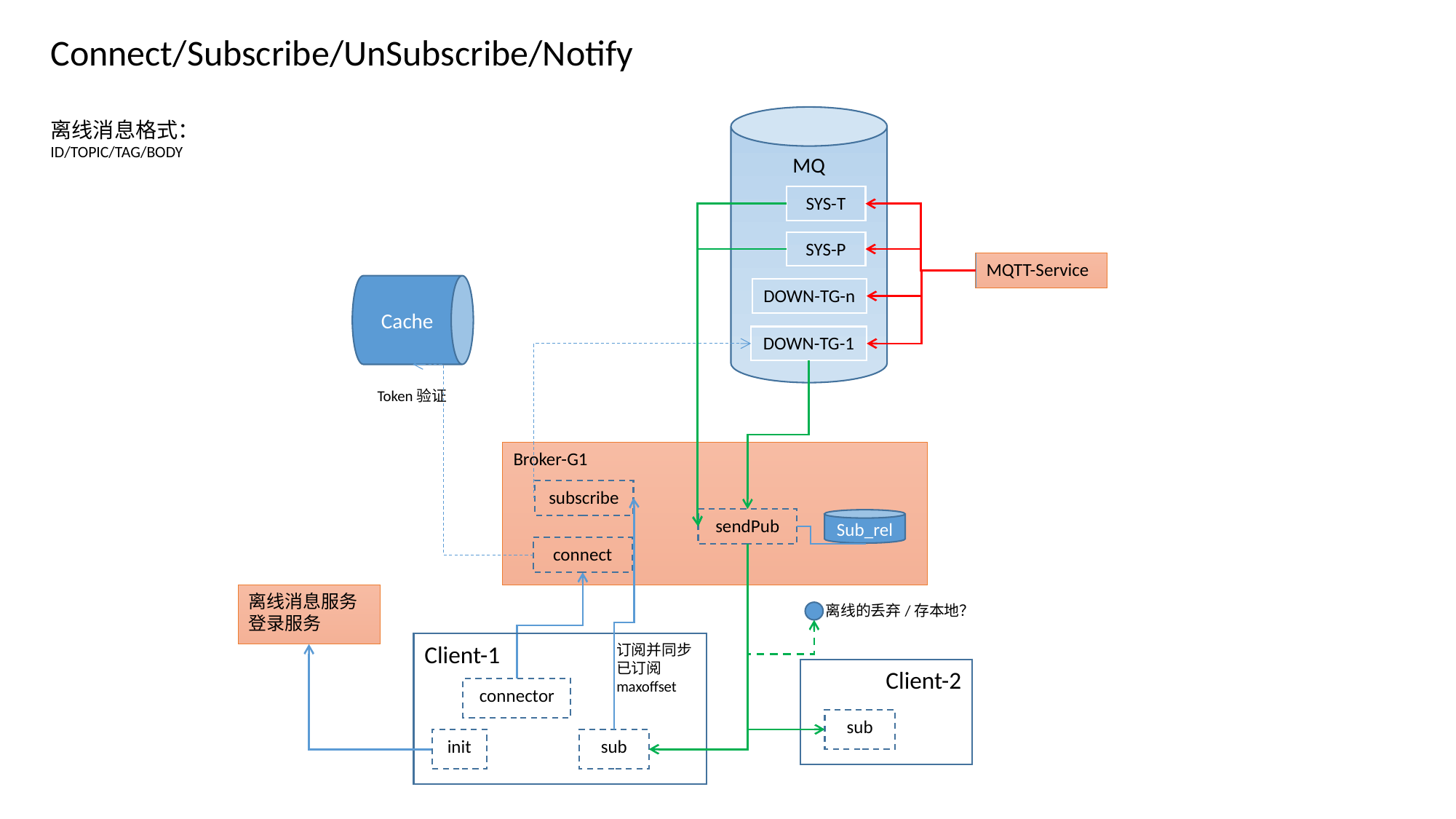

Connect/Subscribe/UnSubscribe/Notify

离线消息格式：
ID/TOPIC/TAG/BODY
MQ
SYS-T
SYS-P
MQTT-Service
Cache
DOWN-TG-n
DOWN-TG-1
Token验证
Broker-G1
subscribe
sendPub
Sub_rel
connect
离线消息服务
登录服务
离线的丢弃/存本地？

Client-1
订阅并同步已订阅maxoffset
Client-2
connector
sub
init
sub